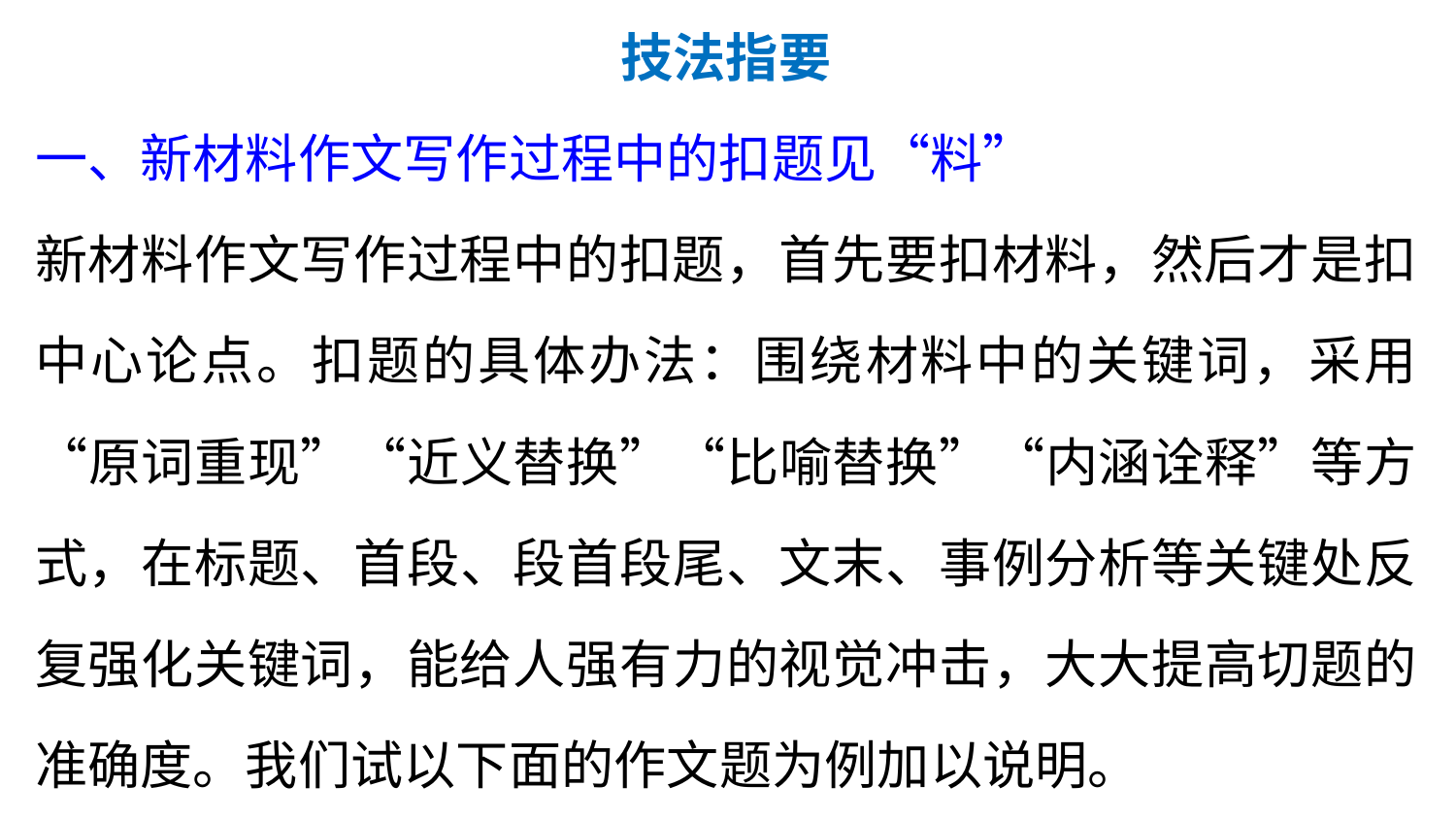

技法指要
一、新材料作文写作过程中的扣题见“料”
新材料作文写作过程中的扣题，首先要扣材料，然后才是扣中心论点。扣题的具体办法：围绕材料中的关键词，采用“原词重现”“近义替换”“比喻替换”“内涵诠释”等方式，在标题、首段、段首段尾、文末、事例分析等关键处反复强化关键词，能给人强有力的视觉冲击，大大提高切题的准确度。我们试以下面的作文题为例加以说明。